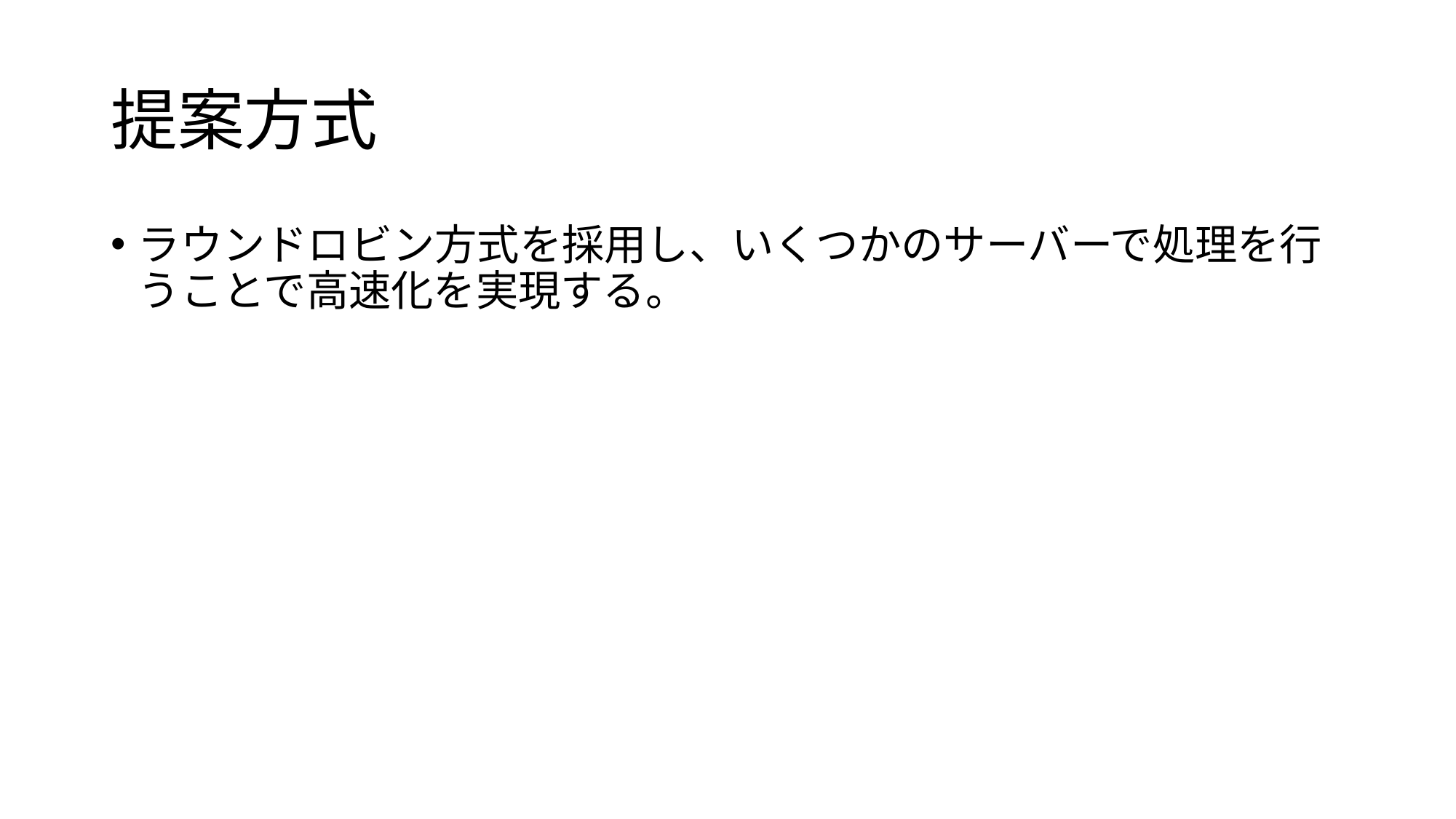

# 提案方式
ラウンドロビン方式を採用し、いくつかのサーバーで処理を行うことで高速化を実現する。